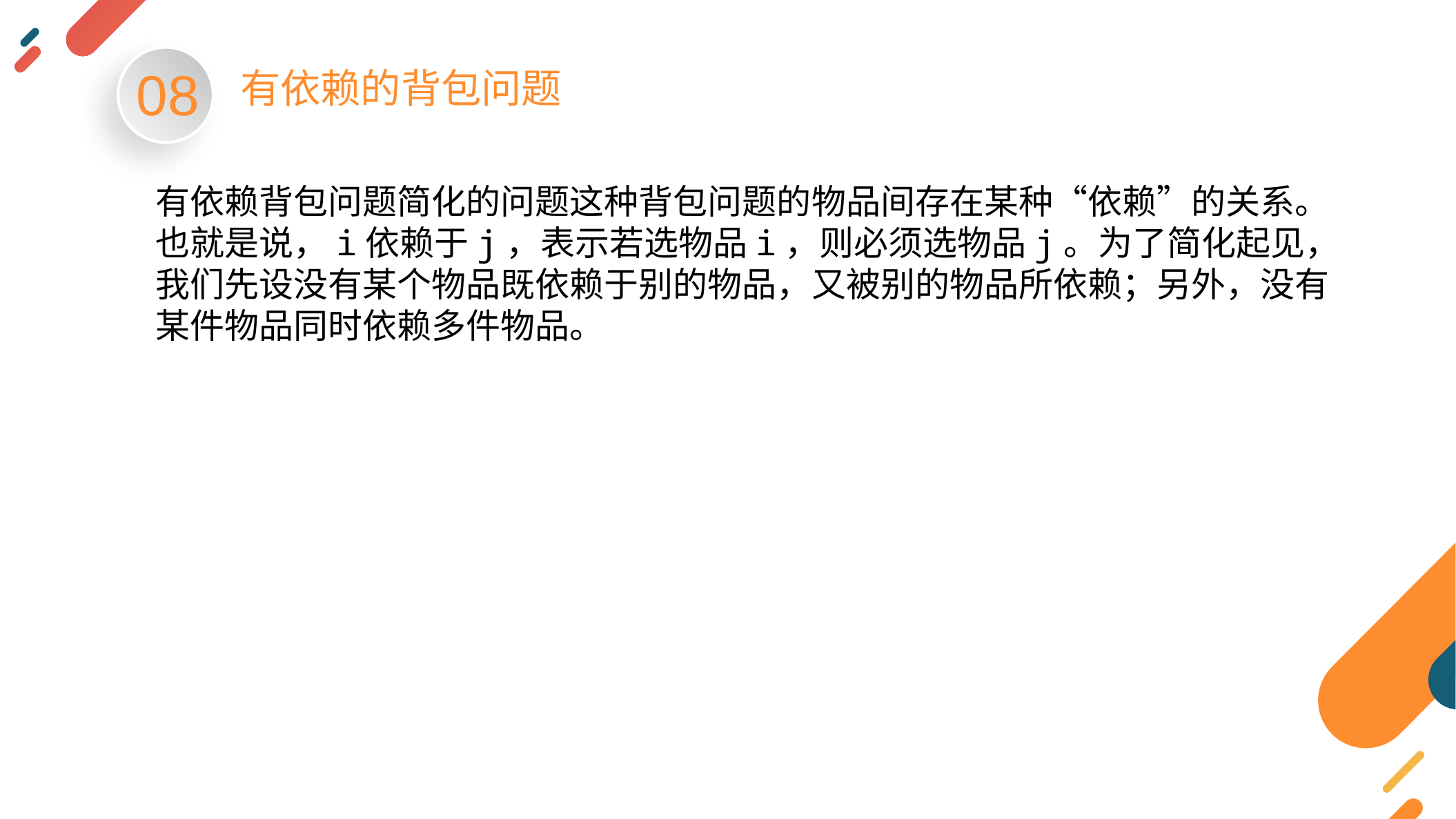

08
有依赖的背包问题
有依赖背包问题简化的问题这种背包问题的物品间存在某种“依赖”的关系。也就是说，i依赖于j，表示若选物品i，则必须选物品j。为了简化起见，我们先设没有某个物品既依赖于别的物品，又被别的物品所依赖；另外，没有某件物品同时依赖多件物品。